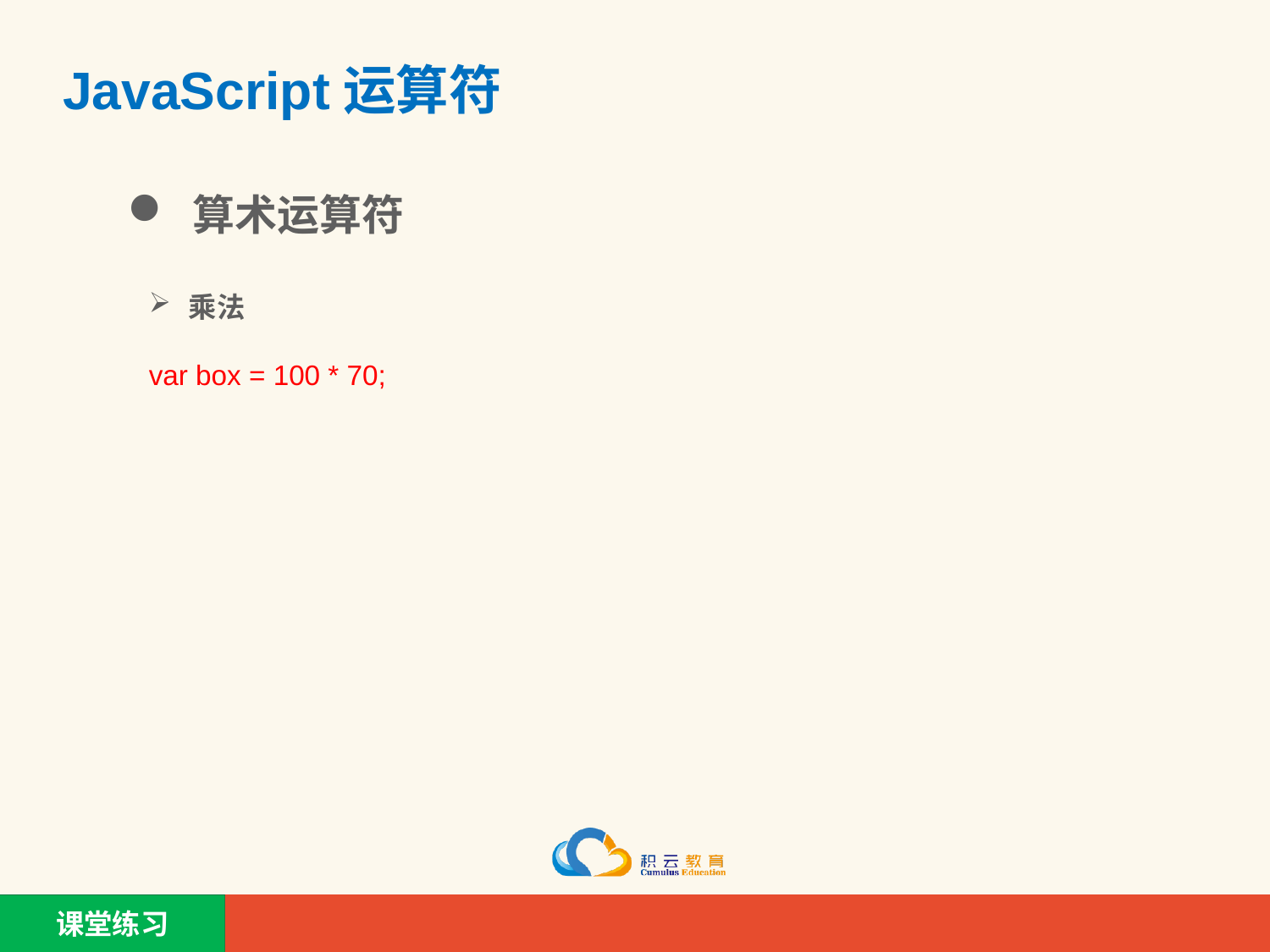

# JavaScript运算符
 算术运算符
乘法
var box = 100 * 70;